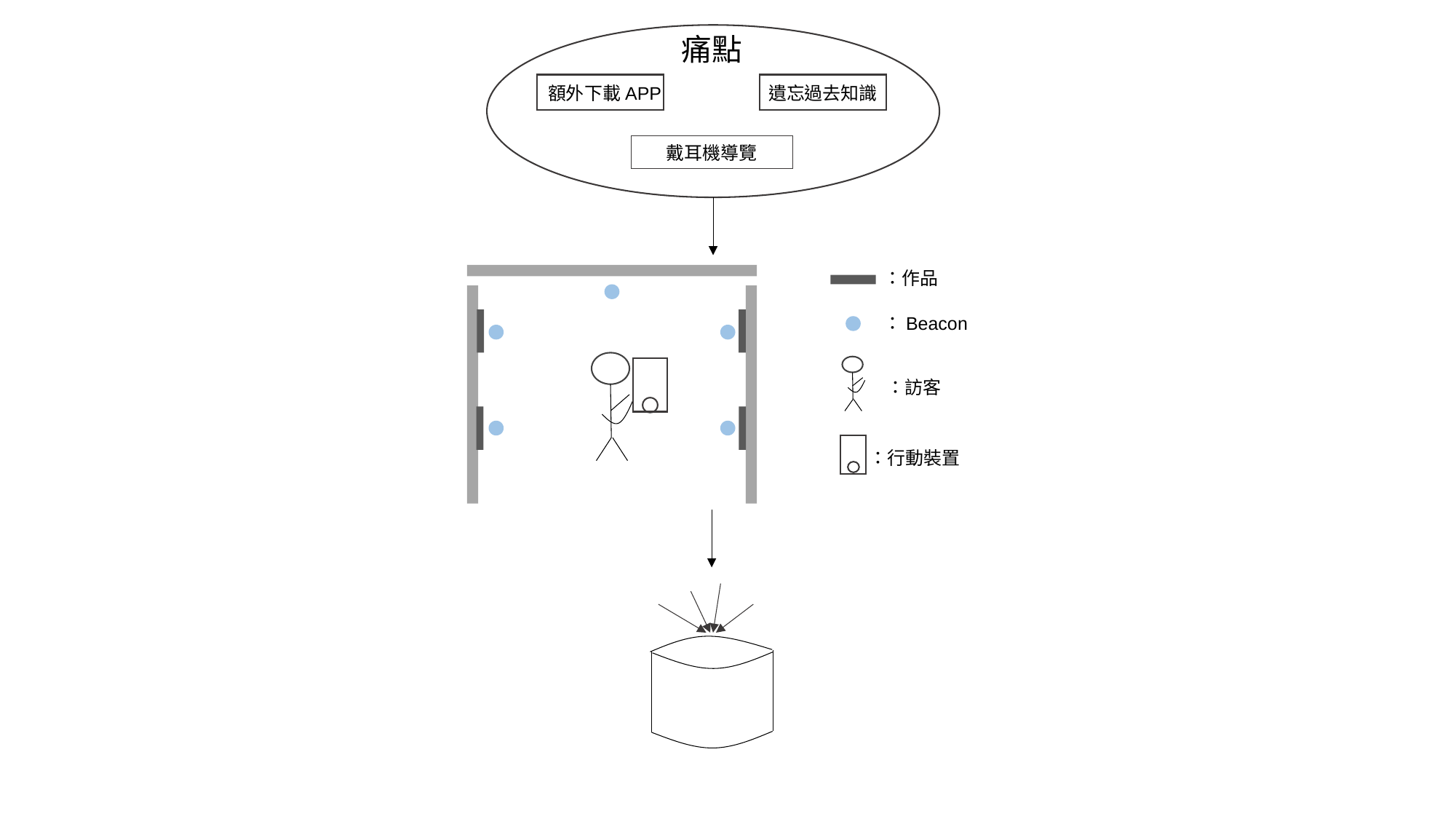

遺忘過去知識

額外下載APP
戴耳機導覽

痛點
：作品

：Beacon

：訪客

：行動裝置